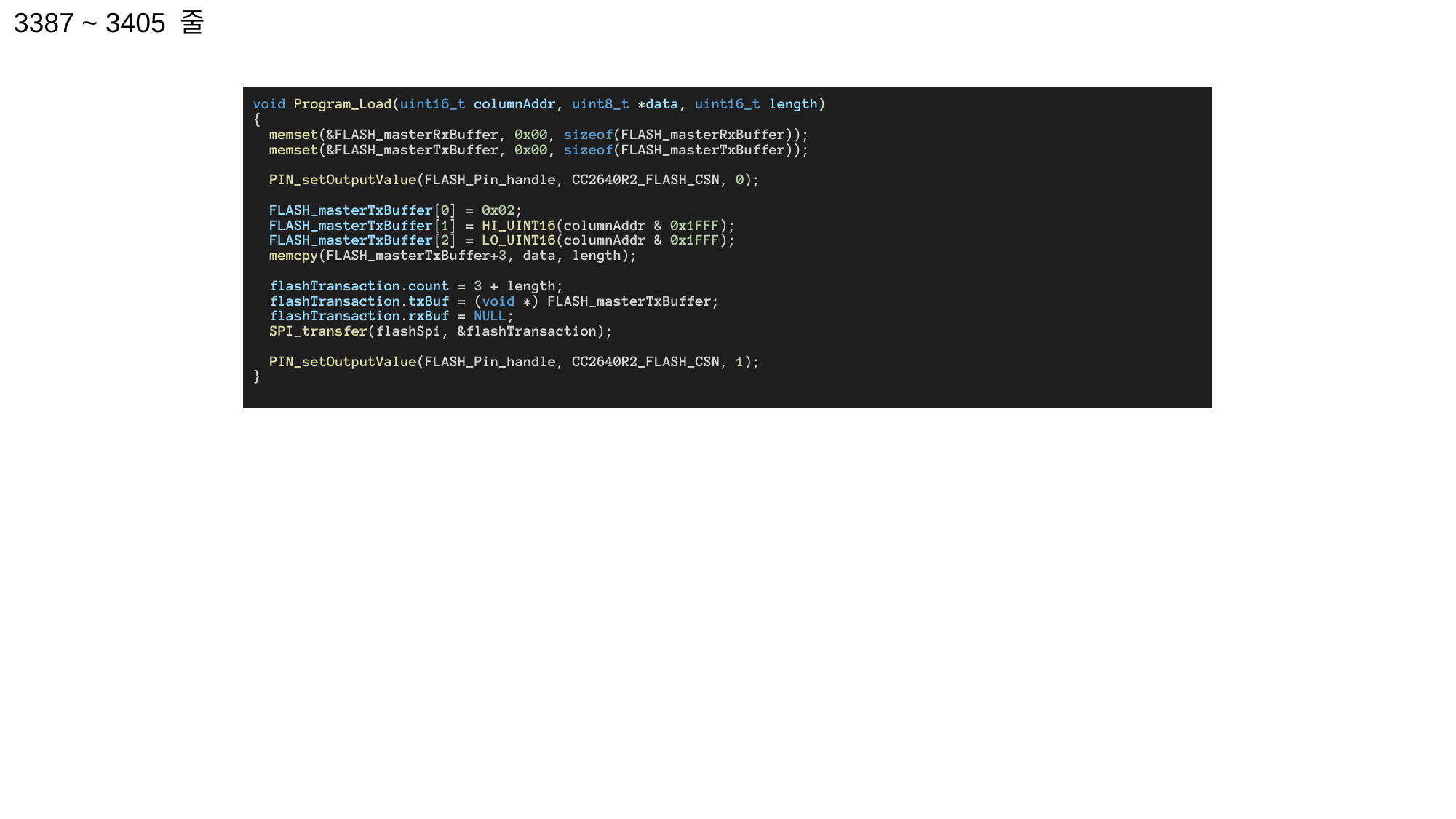

3387 ~ 3405 줄
| void Program\_Load(uint16\_t columnAddr, uint8\_t \*data, uint16\_t length) {   memset(&FLASH\_masterRxBuffer, 0x00, sizeof(FLASH\_masterRxBuffer));   memset(&FLASH\_masterTxBuffer, 0x00, sizeof(FLASH\_masterTxBuffer));      PIN\_setOutputValue(FLASH\_Pin\_handle, CC2640R2\_FLASH\_CSN, 0);      FLASH\_masterTxBuffer[0] = 0x02;   FLASH\_masterTxBuffer[1] = HI\_UINT16(columnAddr & 0x1FFF);   FLASH\_masterTxBuffer[2] = LO\_UINT16(columnAddr & 0x1FFF);   memcpy(FLASH\_masterTxBuffer+3, data, length);      flashTransaction.count = 3 + length;   flashTransaction.txBuf = (void \*) FLASH\_masterTxBuffer;   flashTransaction.rxBuf = NULL;       SPI\_transfer(flashSpi, &flashTransaction);      PIN\_setOutputValue(FLASH\_Pin\_handle, CC2640R2\_FLASH\_CSN, 1); } |
| --- |